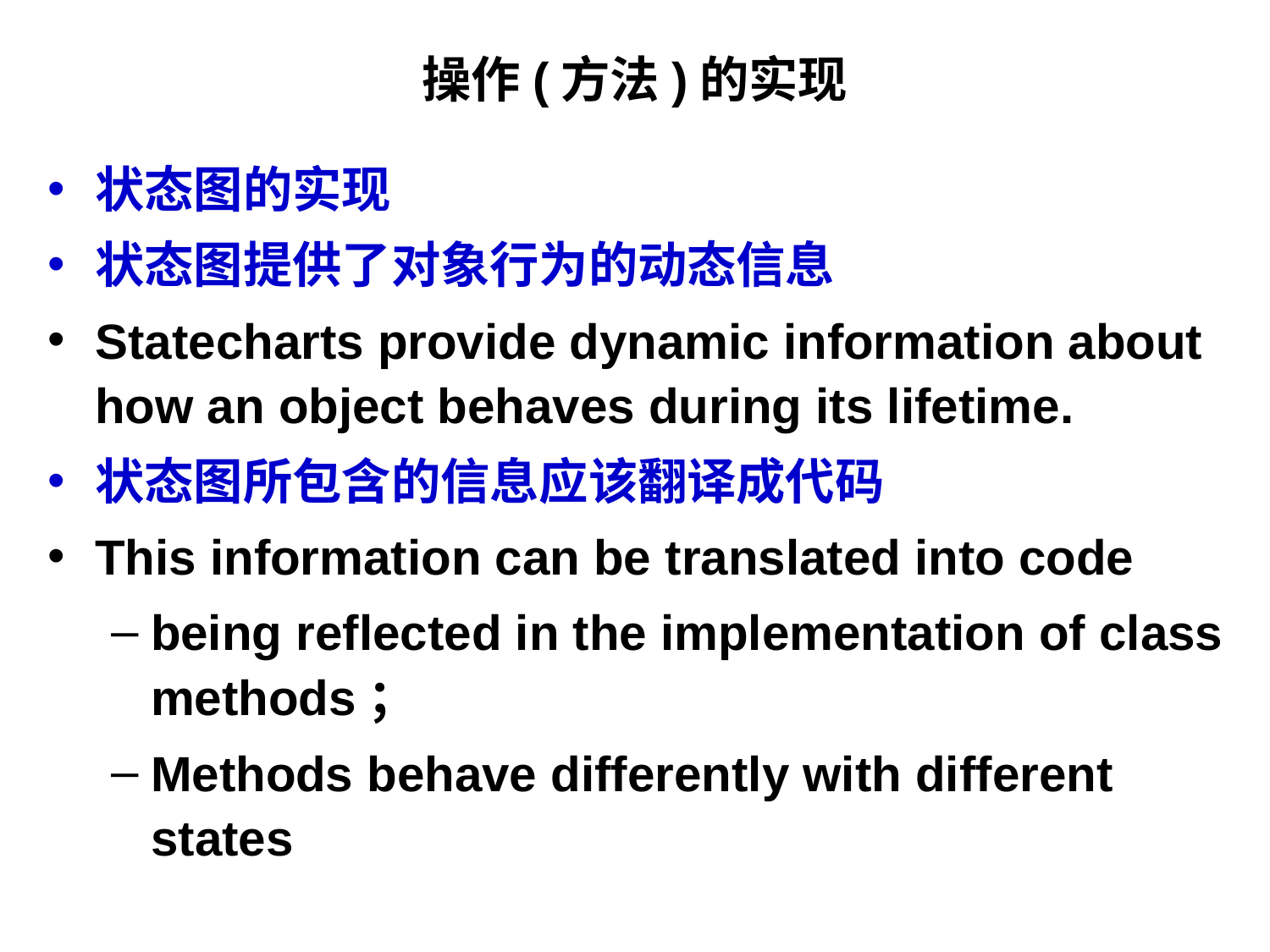

# 操作(方法)的实现
状态图的实现
状态图提供了对象行为的动态信息
Statecharts provide dynamic information about how an object behaves during its lifetime.
状态图所包含的信息应该翻译成代码
This information can be translated into code
being reflected in the implementation of class methods；
Methods behave differently with different states